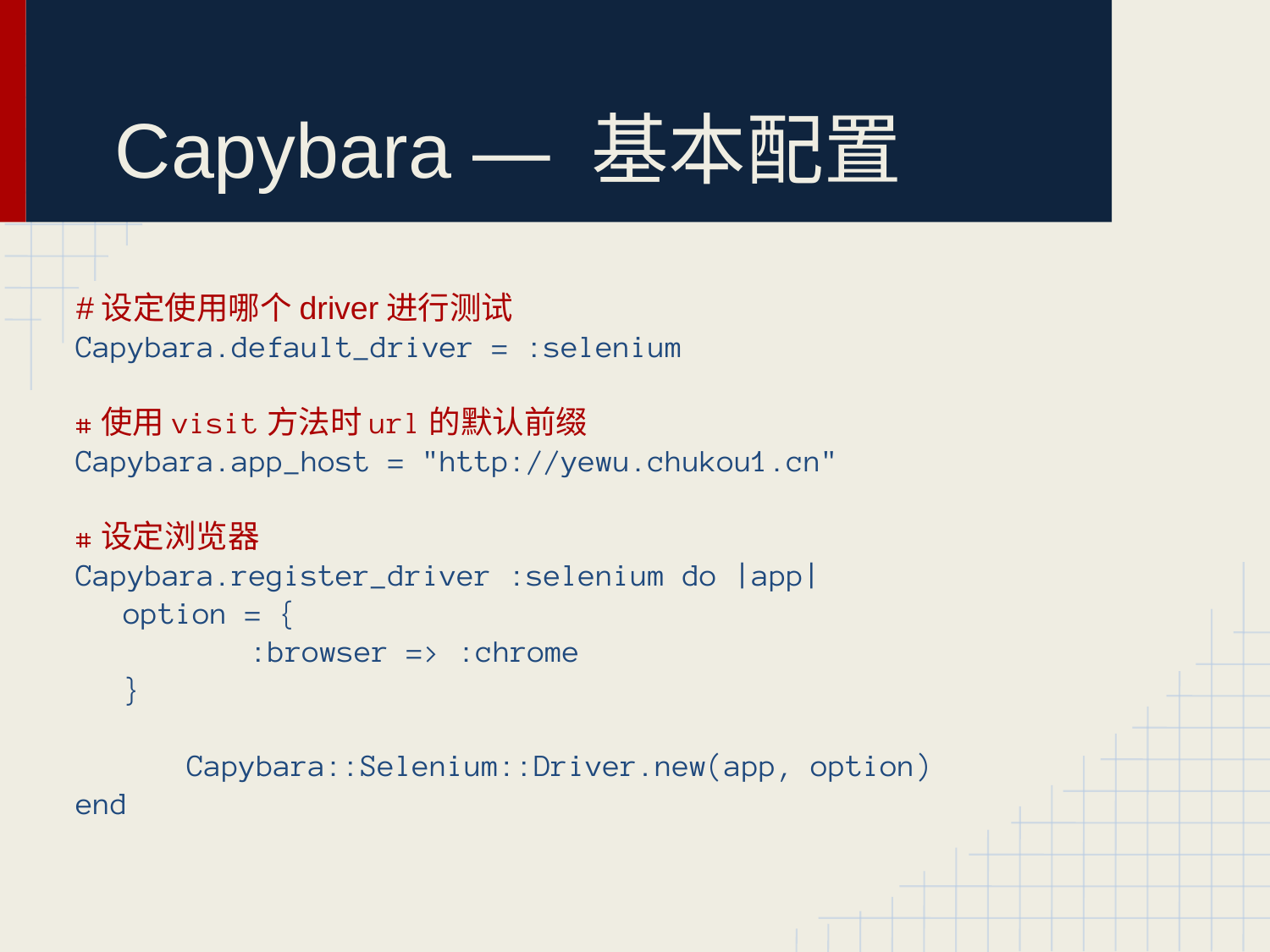

# Capybara — 基本配置

#设定使用哪个driver进行测试
Capybara.default_driver = :selenium

#使用visit方法时url的默认前缀
Capybara.app_host = "http://yewu.chukou1.cn"

#设定浏览器
Capybara.register_driver :selenium do |app|
	option = {
		:browser => :chrome
	}

Capybara::Selenium::Driver.new(app, option)
end